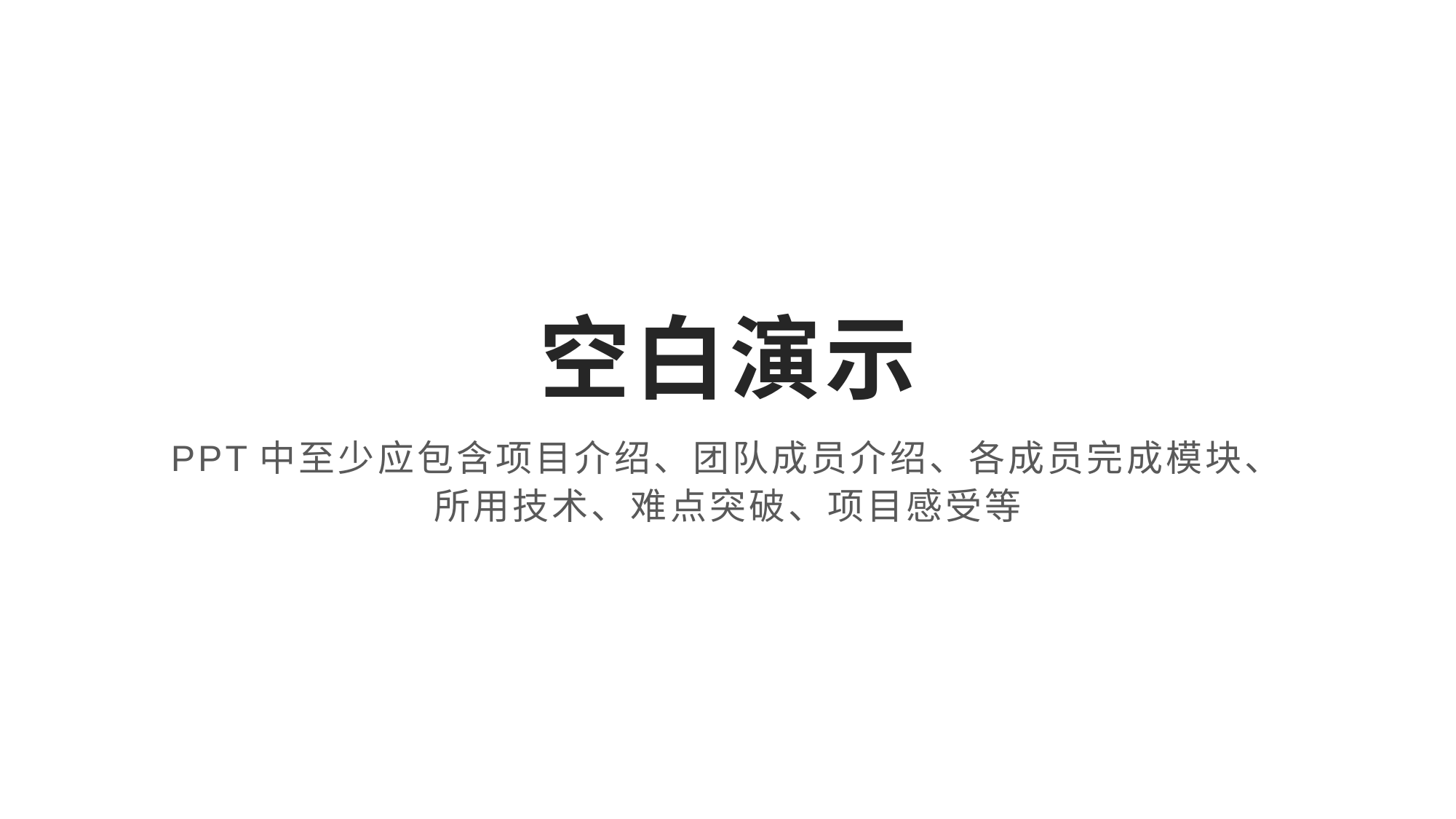

# 空白演示
PPT中至少应包含项目介绍、团队成员介绍、各成员完成模块、所用技术、难点突破、项目感受等